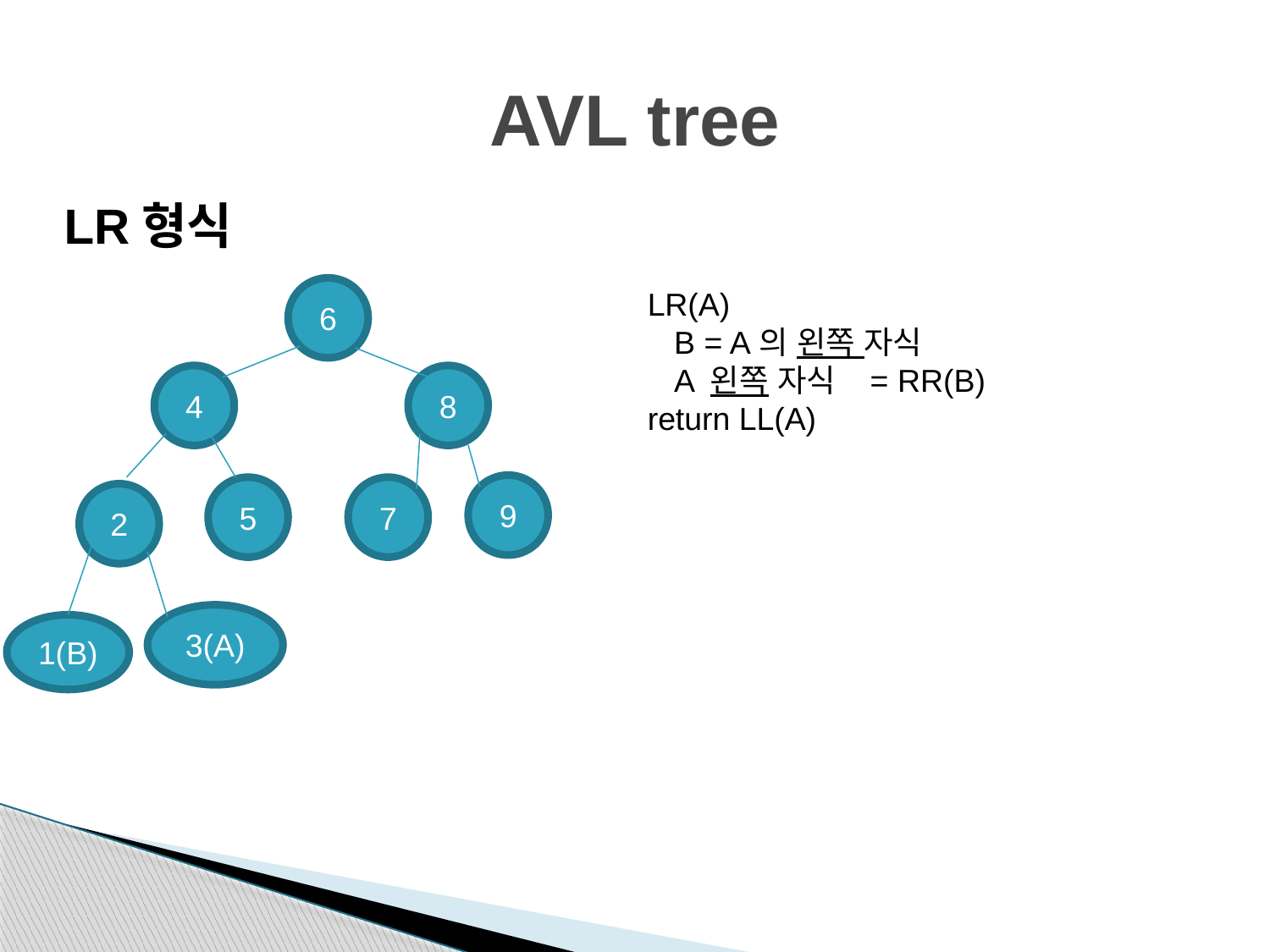

# AVL tree
LR형식
6
LR(A)
   B = A의 왼쪽 자식
   A 왼쪽 자식   = RR(B)
return LL(A)
4
8
9
5
7
2
3(A)
1(B)